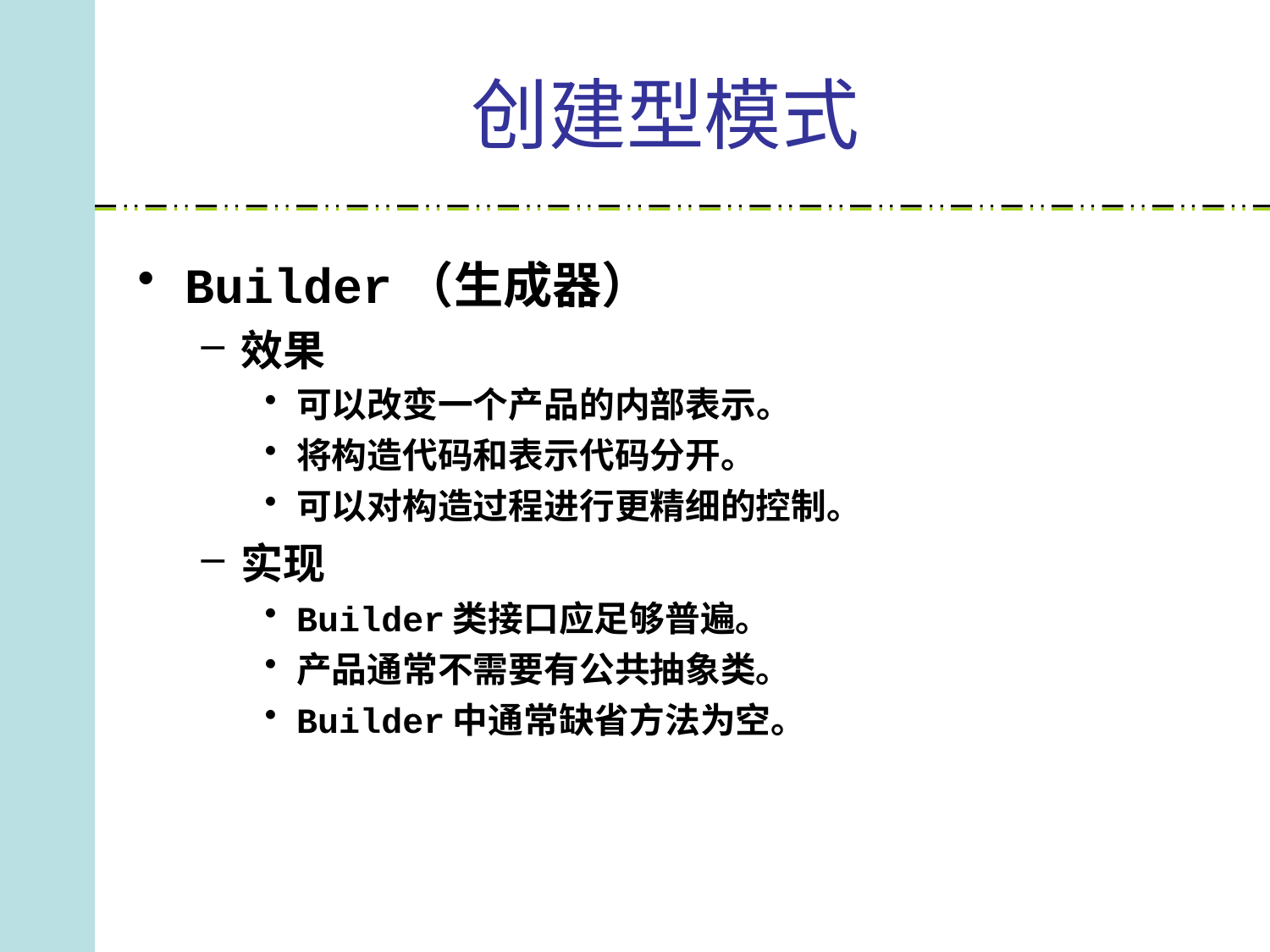

# 创建型模式
Builder（生成器）
效果
可以改变一个产品的内部表示。
将构造代码和表示代码分开。
可以对构造过程进行更精细的控制。
实现
Builder类接口应足够普遍。
产品通常不需要有公共抽象类。
Builder中通常缺省方法为空。